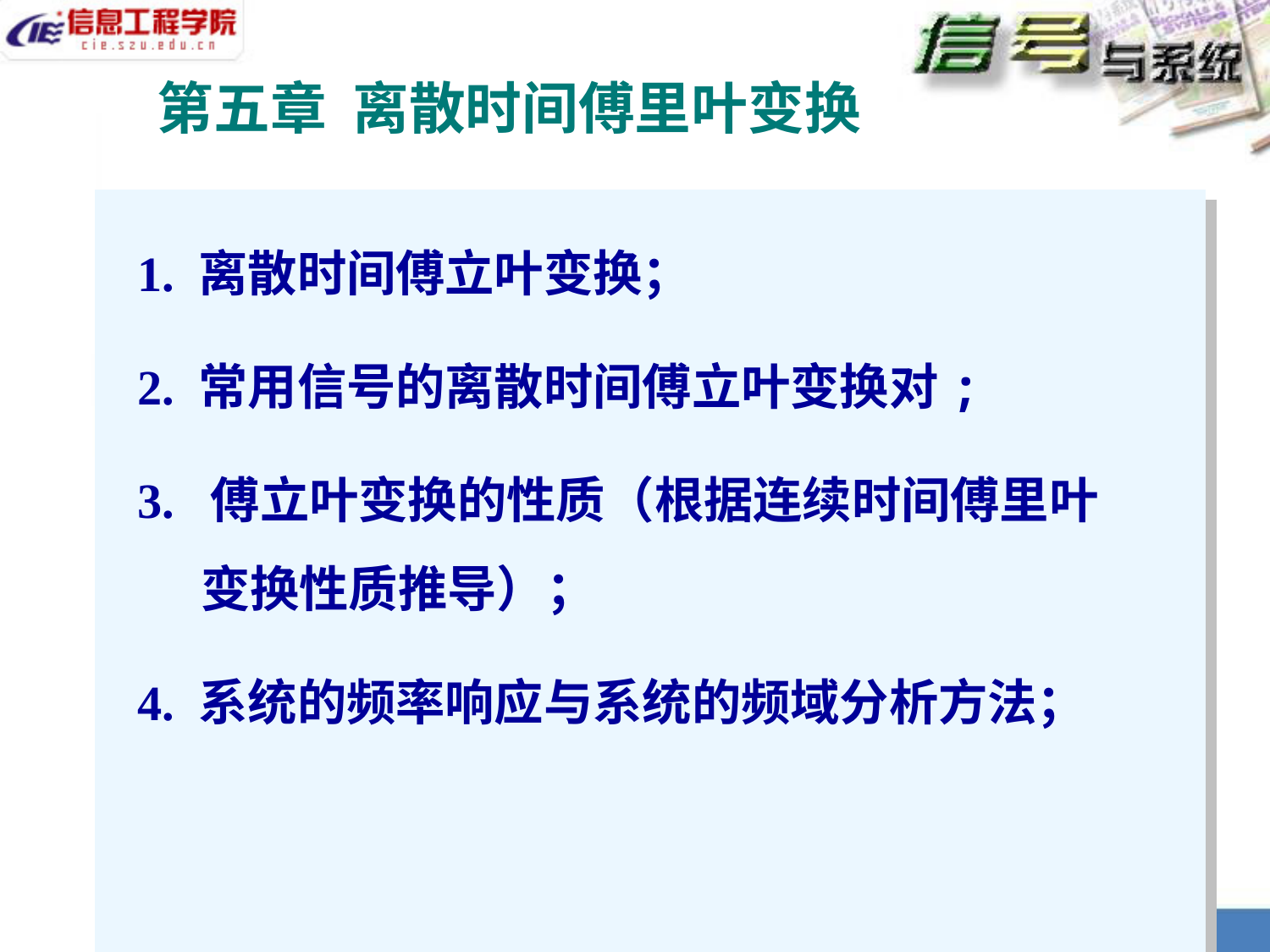

第五章  离散时间傅里叶变换

1. 离散时间傅立叶变换；
2. 常用信号的离散时间傅立叶变换对;
3.  傅立叶变换的性质（根据连续时间傅里叶变换性质推导）；
4. 系统的频率响应与系统的频域分析方法；

# 第5章  离散时间傅立叶变换
The  Discrete-Time  Fourier Transform